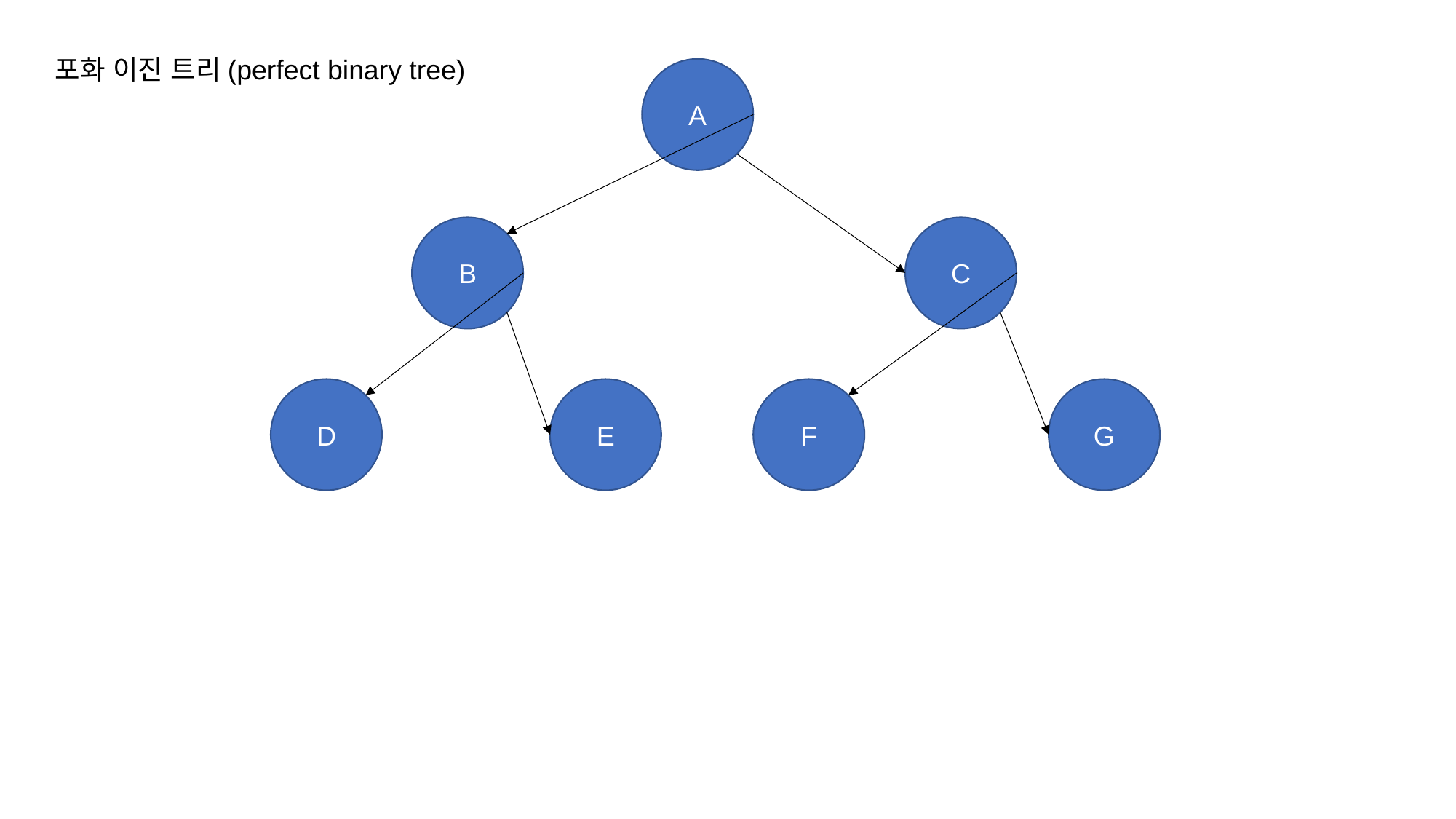

포화 이진 트리(perfect binary tree)
A
B
C
D
E
F
G